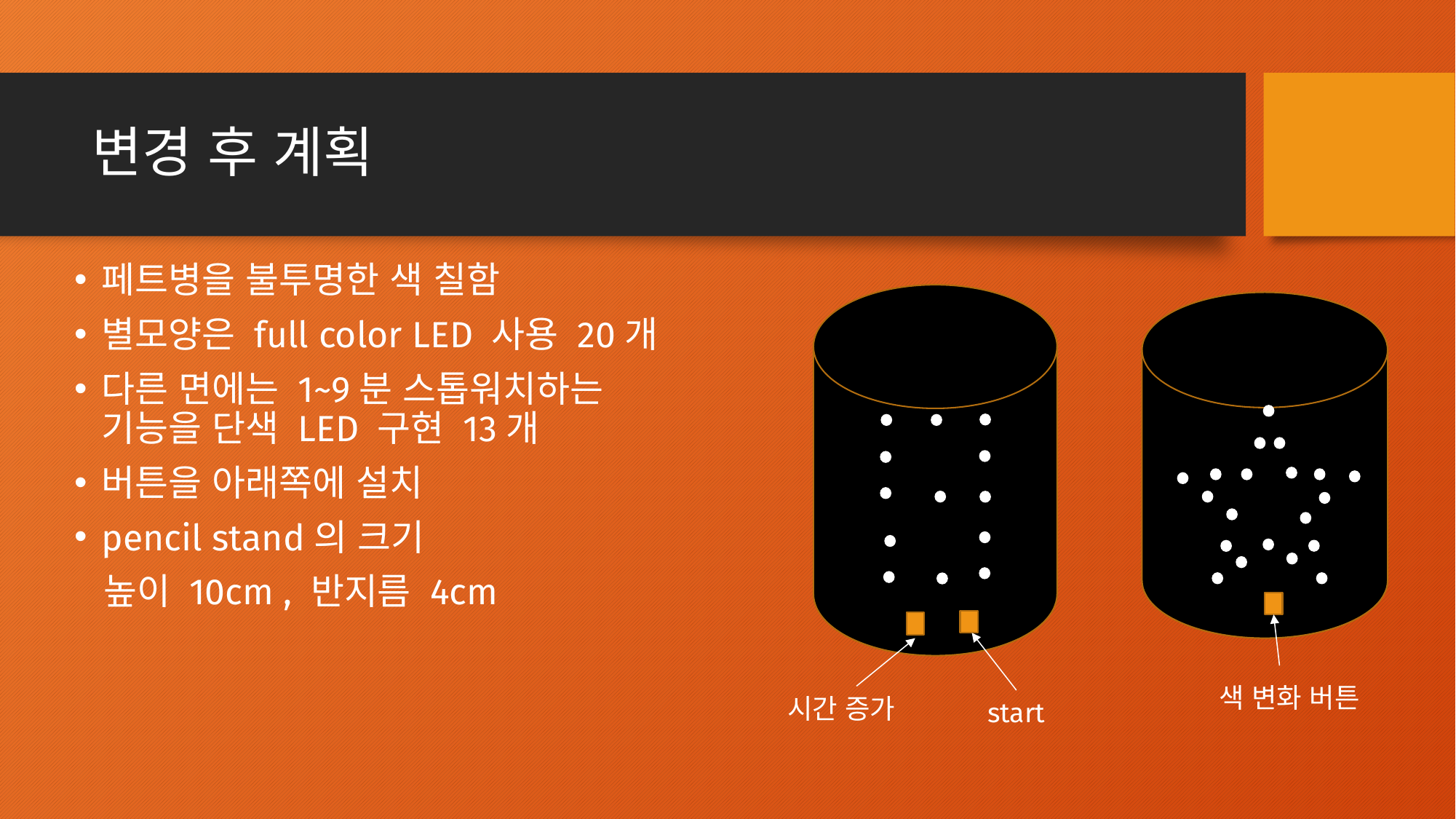

# 변경 후 계획
페트병을 불투명한 색 칠함
별모양은 full color LED 사용 20개
다른 면에는 1~9분 스톱워치하는 기능을 단색 LED 구현 13개
버튼을 아래쪽에 설치
pencil stand의 크기
  높이 10cm , 반지름 4cm

색 변화 버튼
시간 증가
start